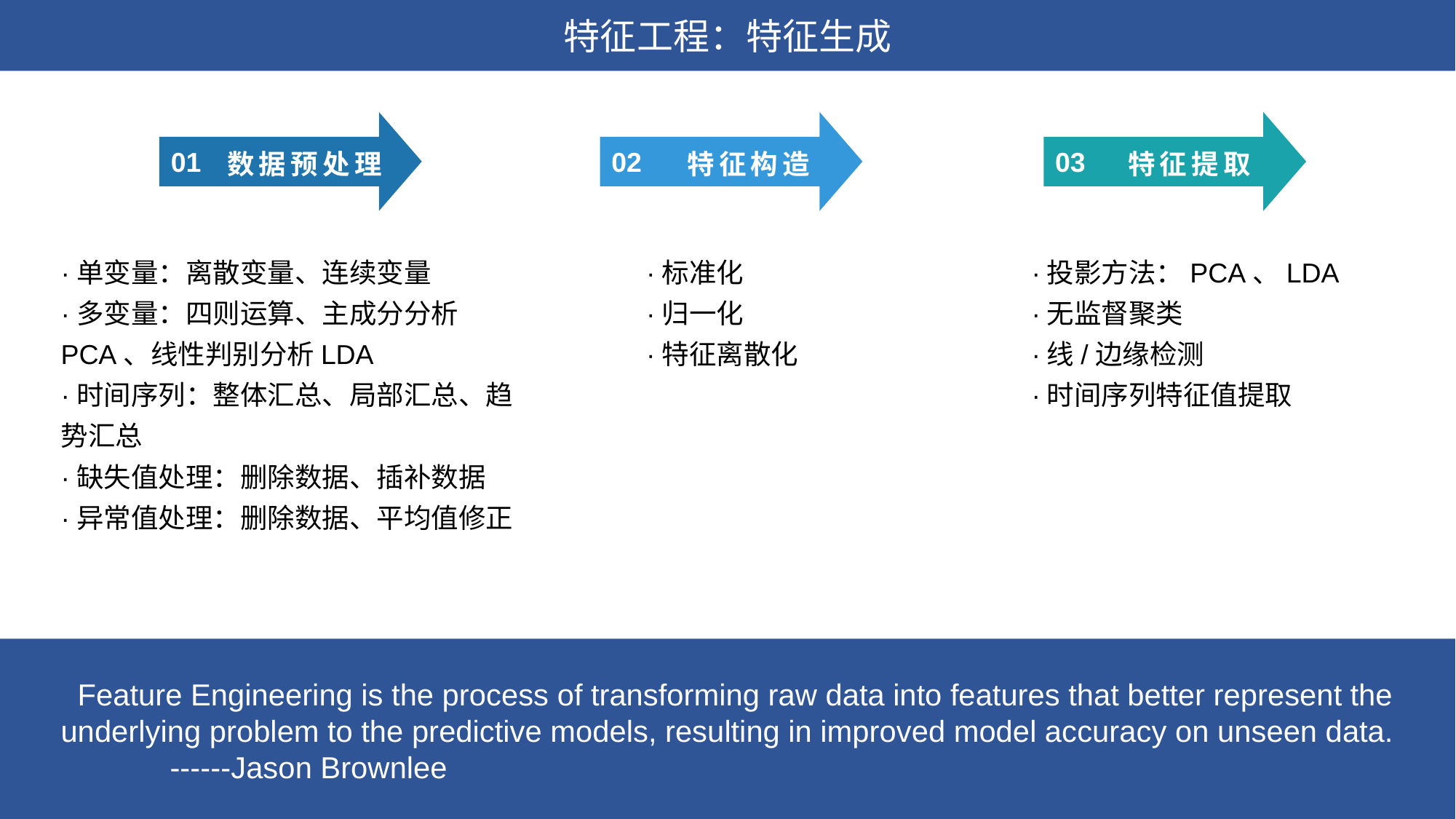

特征工程：特征生成

数据预处理
特征构造
特征提取
01
02
03
·单变量：离散变量、连续变量
·多变量：四则运算、主成分分析PCA、线性判别分析LDA
·时间序列：整体汇总、局部汇总、趋势汇总
·缺失值处理：删除数据、插补数据
·异常值处理：删除数据、平均值修正
·标准化
·归一化
·特征离散化
·投影方法：PCA、LDA
·无监督聚类
·线/边缘检测
·时间序列特征值提取

  Feature Engineering is the process of transforming raw data into features that better represent the underlying problem to the predictive models, resulting in improved model accuracy on unseen data.
	------Jason Brownlee